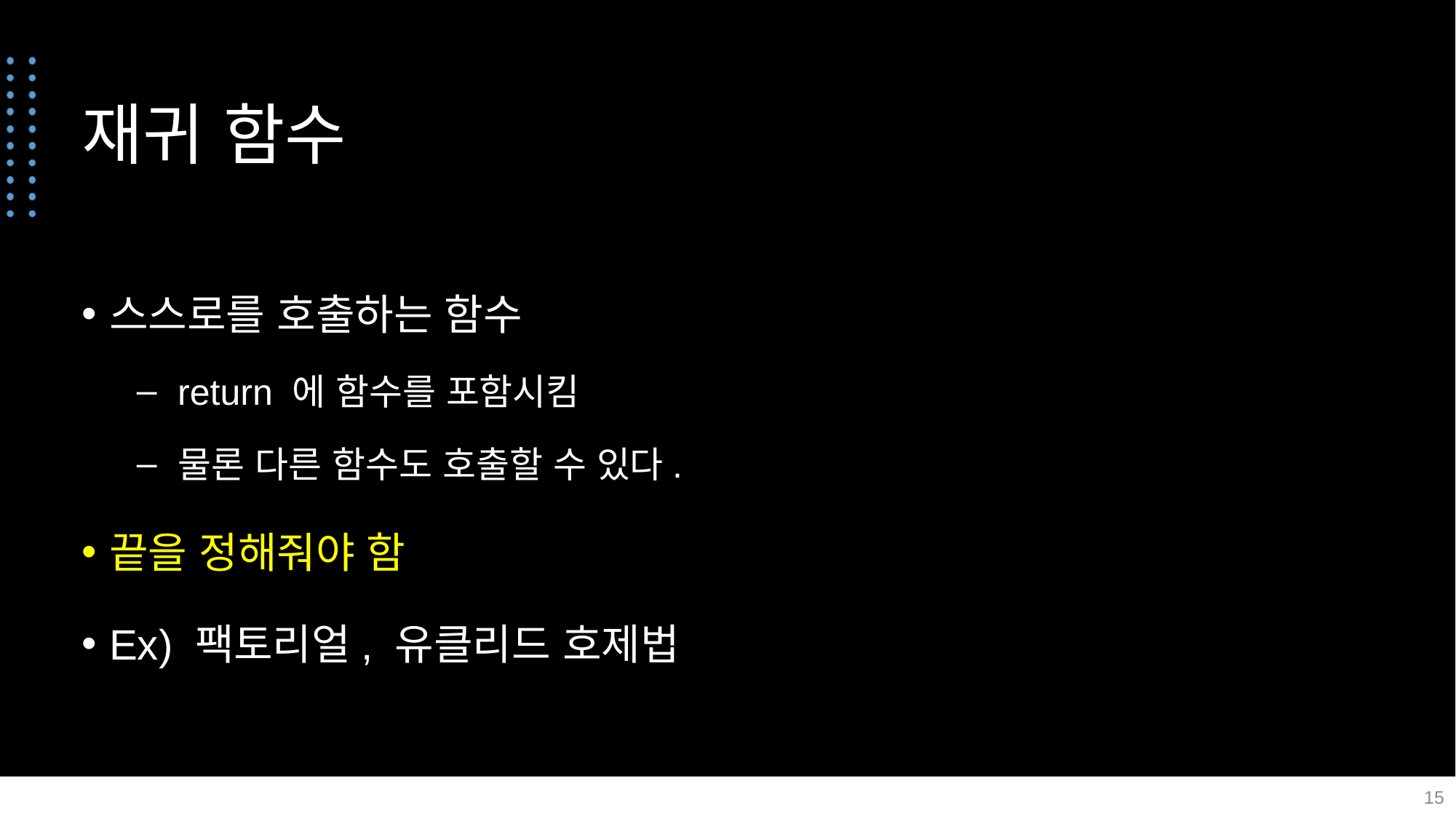

# 재귀 함수
스스로를 호출하는 함수
return 에 함수를 포함시킴
물론 다른 함수도 호출할 수 있다.
끝을 정해줘야 함
Ex) 팩토리얼, 유클리드 호제법
15